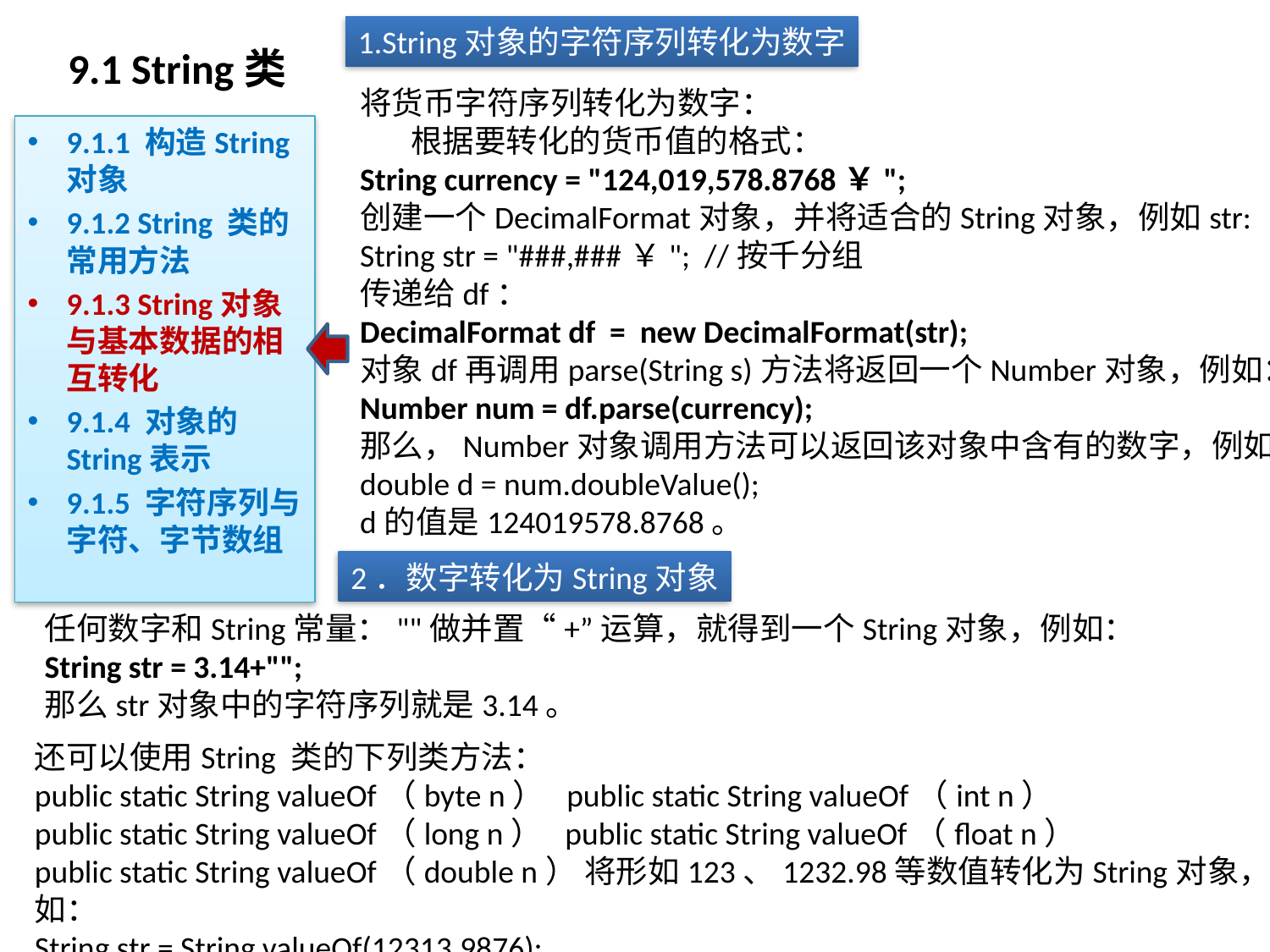

# 9.1 String类
1.String对象的字符序列转化为数字
将货币字符序列转化为数字：
      根据要转化的货币值的格式：
String currency = "124,019,578.8768￥";
创建一个DecimalFormat对象，并将适合的String对象，例如str:
String str = "###,###￥";  //按千分组
传递给df：
DecimalFormat df  =  new DecimalFormat(str);
对象df再调用parse(String s)方法将返回一个Number对象，例如：
Number num = df.parse(currency);
那么，Number对象调用方法可以返回该对象中含有的数字，例如：
double d = num.doubleValue();
d的值是124019578.8768。
9.1.1 构造String对象
9.1.2 String 类的常用方法
9.1.3 String对象与基本数据的相互转化
9.1.4 对象的String表示
9.1.5 字符序列与字符、字节数组

2．数字转化为String对象
任何数字和String常量：""做并置“+”运算，就得到一个String对象，例如：
String str = 3.14+"";
那么str对象中的字符序列就是3.14。
还可以使用String 类的下列类方法：
public static String valueOf（byte n）  public static String valueOf（int n）
public static String valueOf（long n）  public static String valueOf（float n）
public static String valueOf（double n） 将形如123、1232.98等数值转化为String对象，如：
String str = String.valueOf(12313.9876);